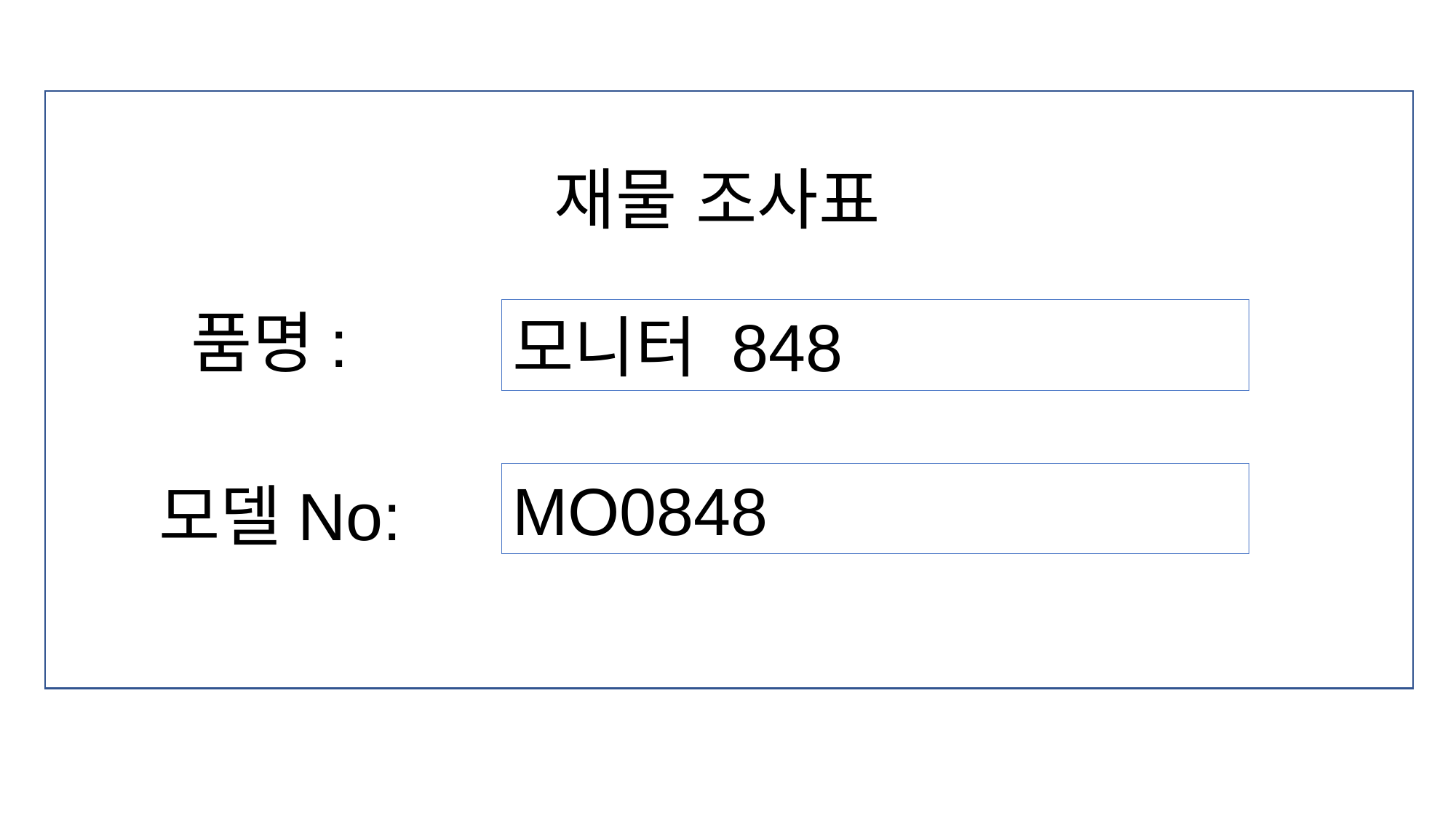

재물 조사표
품명:
모니터 848
MO0848
모델No: